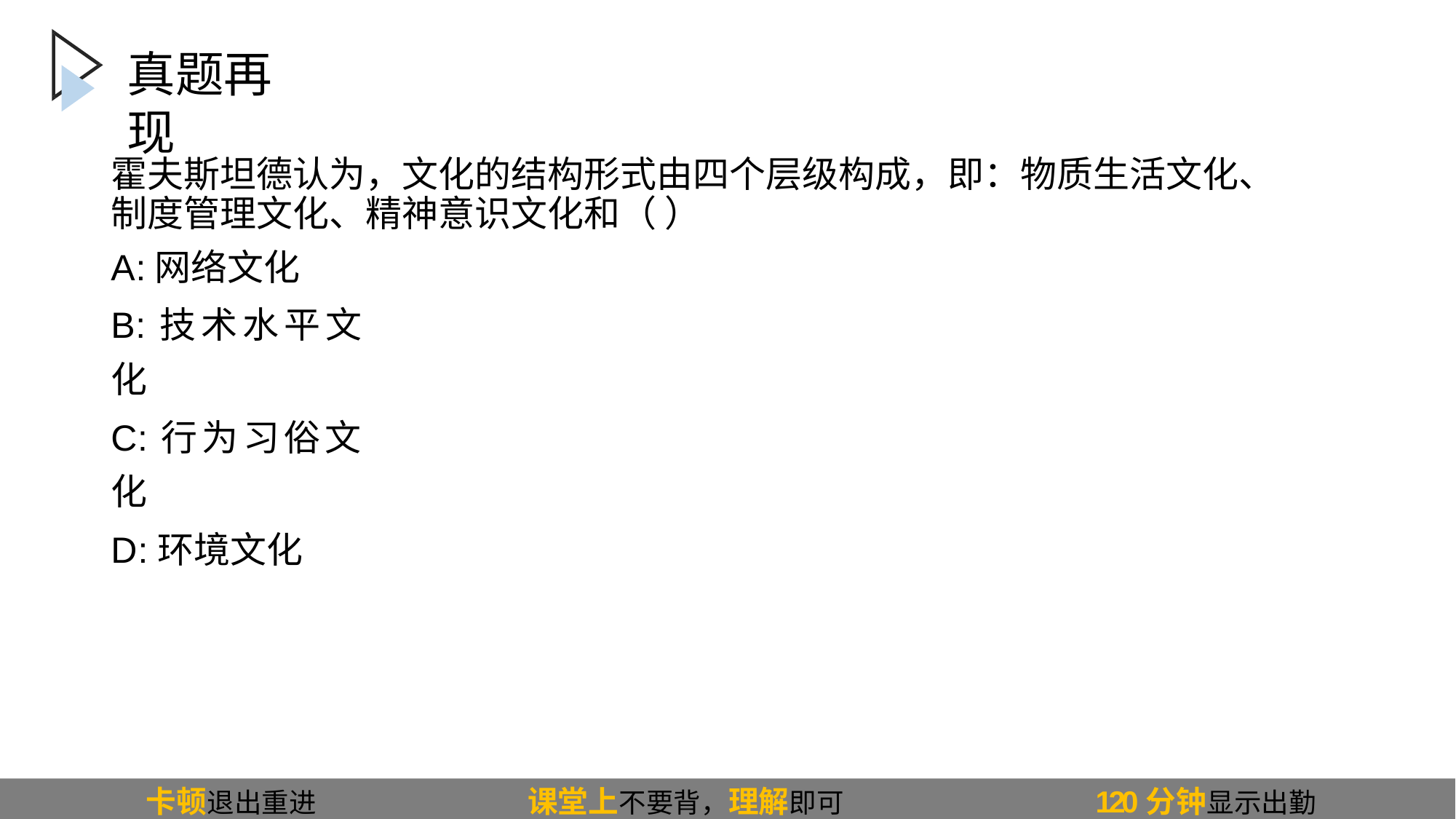

# 真题再现
霍夫斯坦德认为，文化的结构形式由四个层级构成，即：物质生活文化、 制度管理文化、精神意识文化和（ ）
A:网络文化
B:技术水平文化
C:行为习俗文化
D:环境文化
卡顿退出重进
课堂上不要背，理解即可
120分钟显示出勤